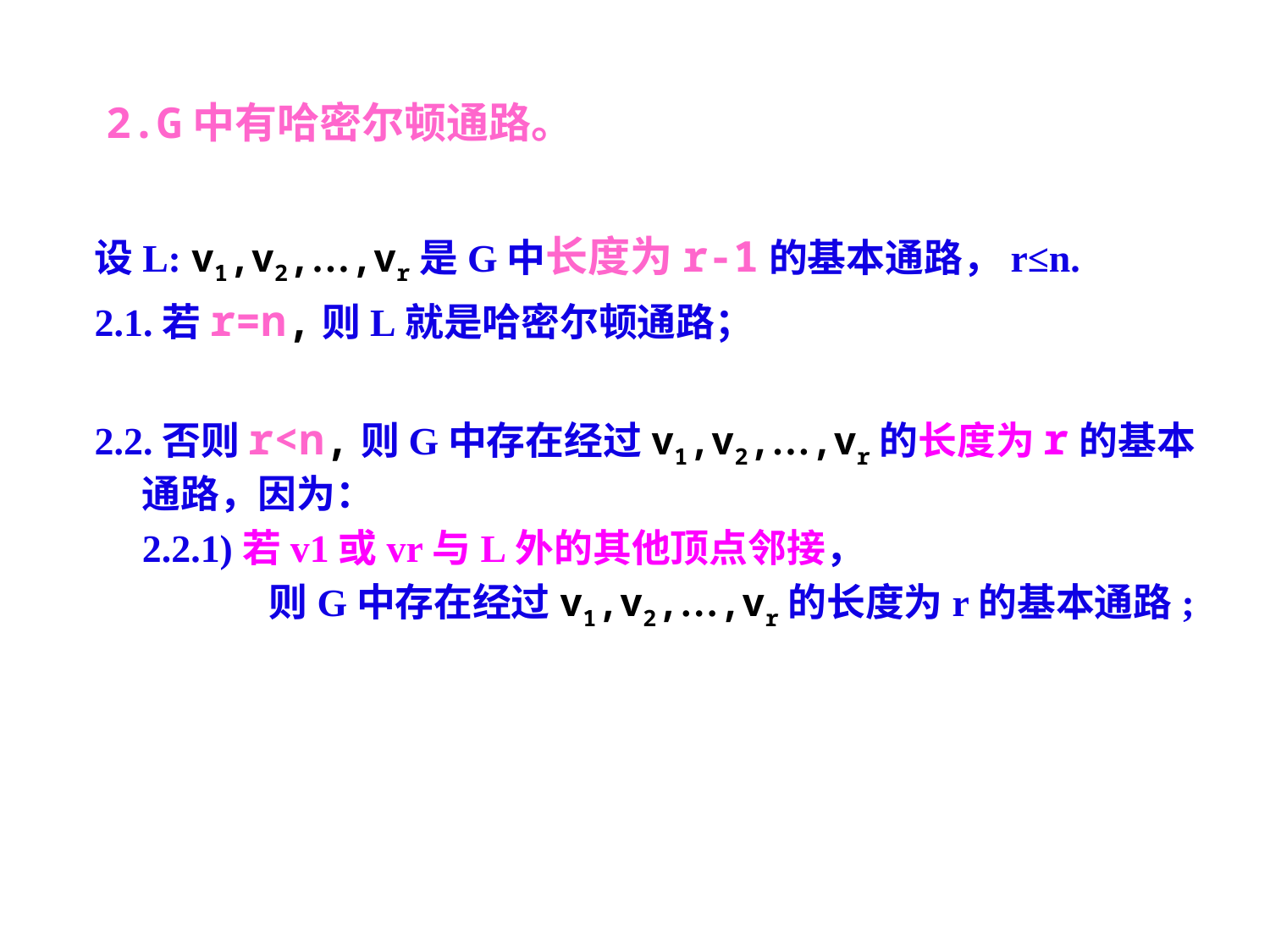

2.G中有哈密尔顿通路。
设L: v1,v2,…,vr是G中长度为r-1的基本通路，r≤n.
2.1.若r=n,则L就是哈密尔顿通路；

2.2.否则r<n,则G中存在经过v1,v2,…,vr的长度为r的基本通路，因为：
	2.2.1)若v1或vr与L外的其他顶点邻接，
		则G中存在经过v1,v2,…,vr的长度为r的基本通路;